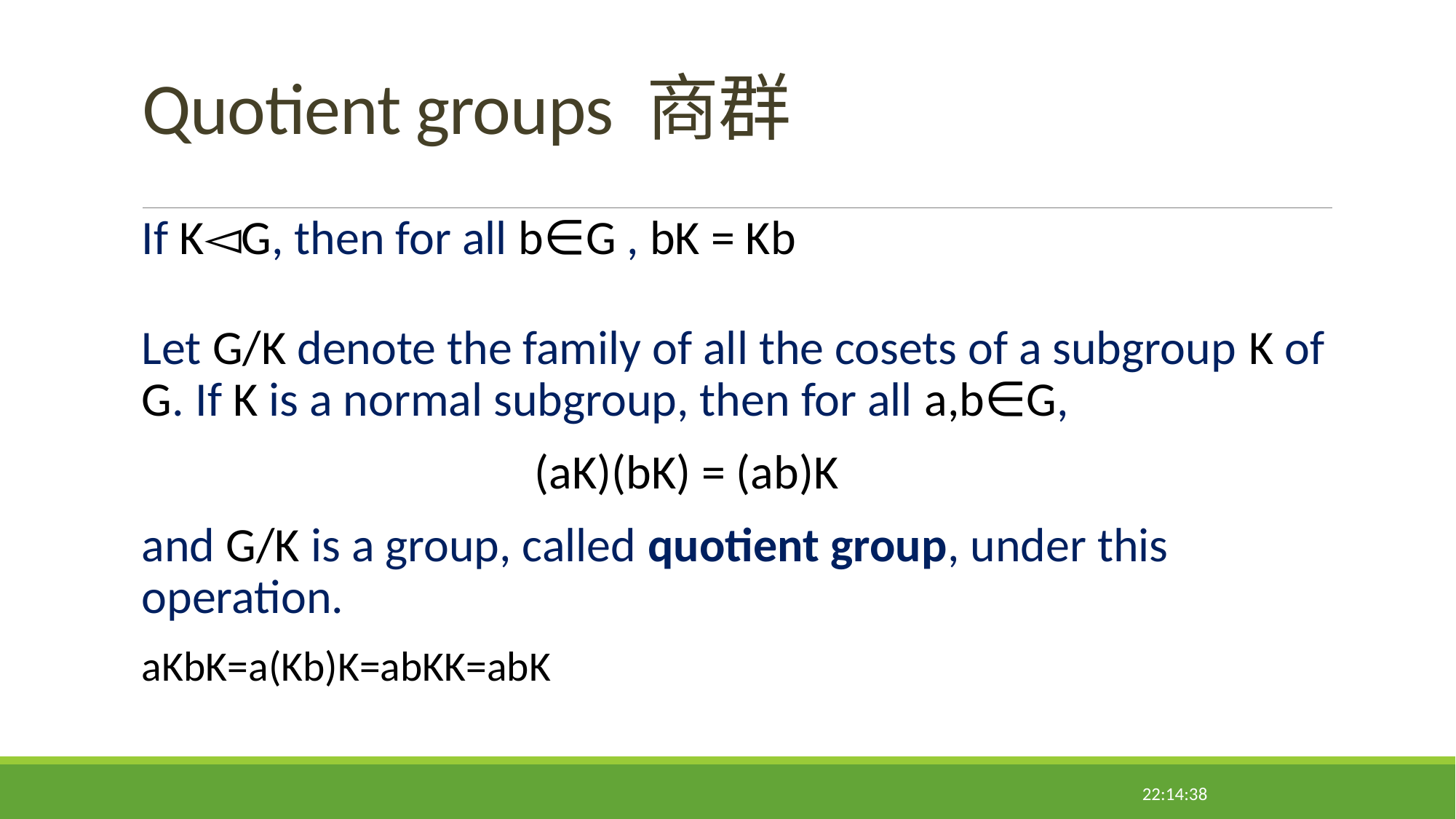

# Quotient groups 商群
If K◅G, then for all b∈G , bK = Kb

Let G/K denote the family of all the cosets of a subgroup K of G. If K is a normal subgroup, then for all a,b∈G,
                                    (aK)(bK) = (ab)K
and G/K is a group, called quotient group, under this operation.
aKbK=a(Kb)K=abKK=abK
22:14:38